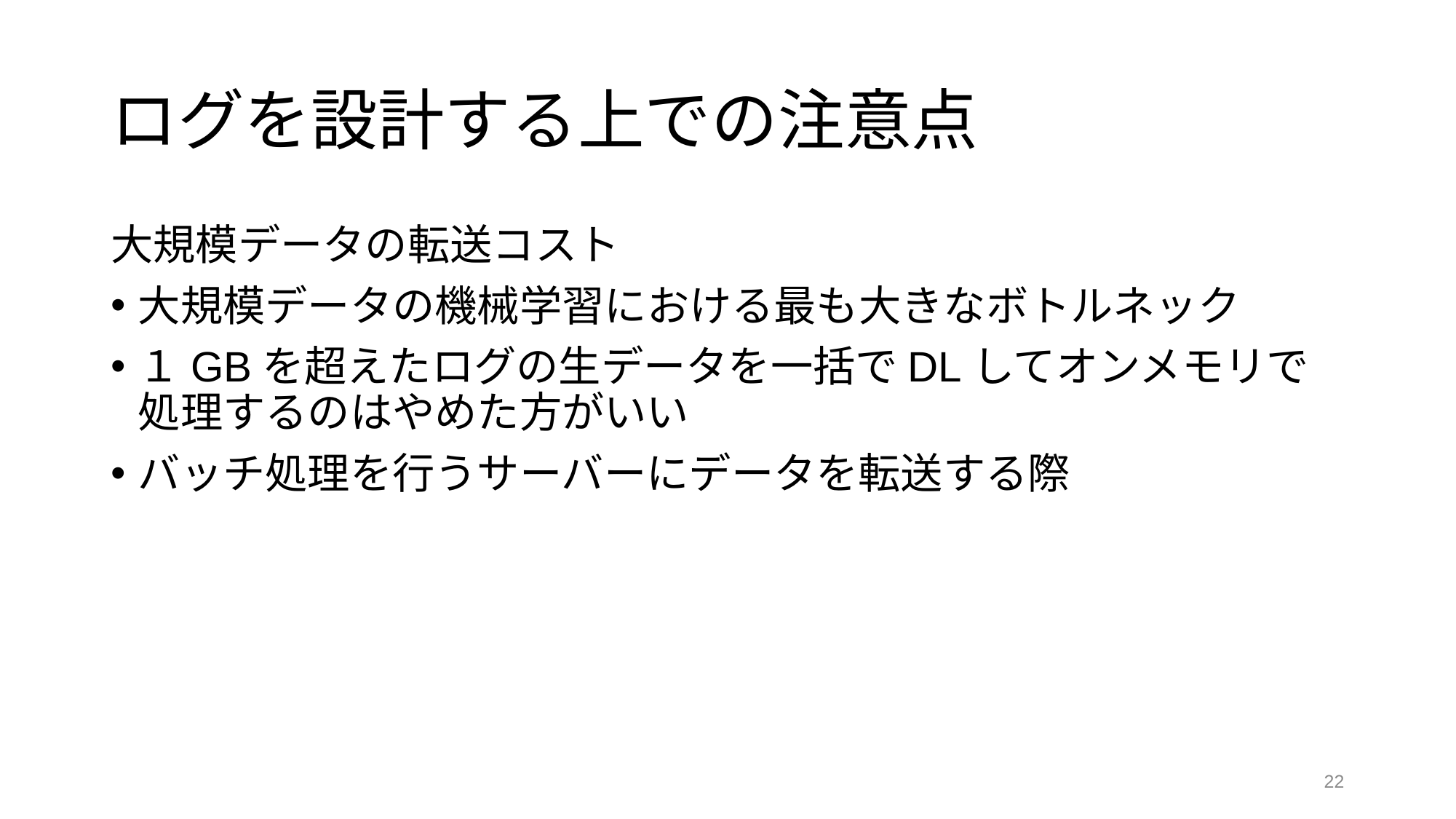

# ログを設計する上での注意点
大規模データの転送コスト
大規模データの機械学習における最も大きなボトルネック
１GBを超えたログの生データを一括でDLしてオンメモリで処理するのはやめた方がいい
バッチ処理を行うサーバーにデータを転送する際

22